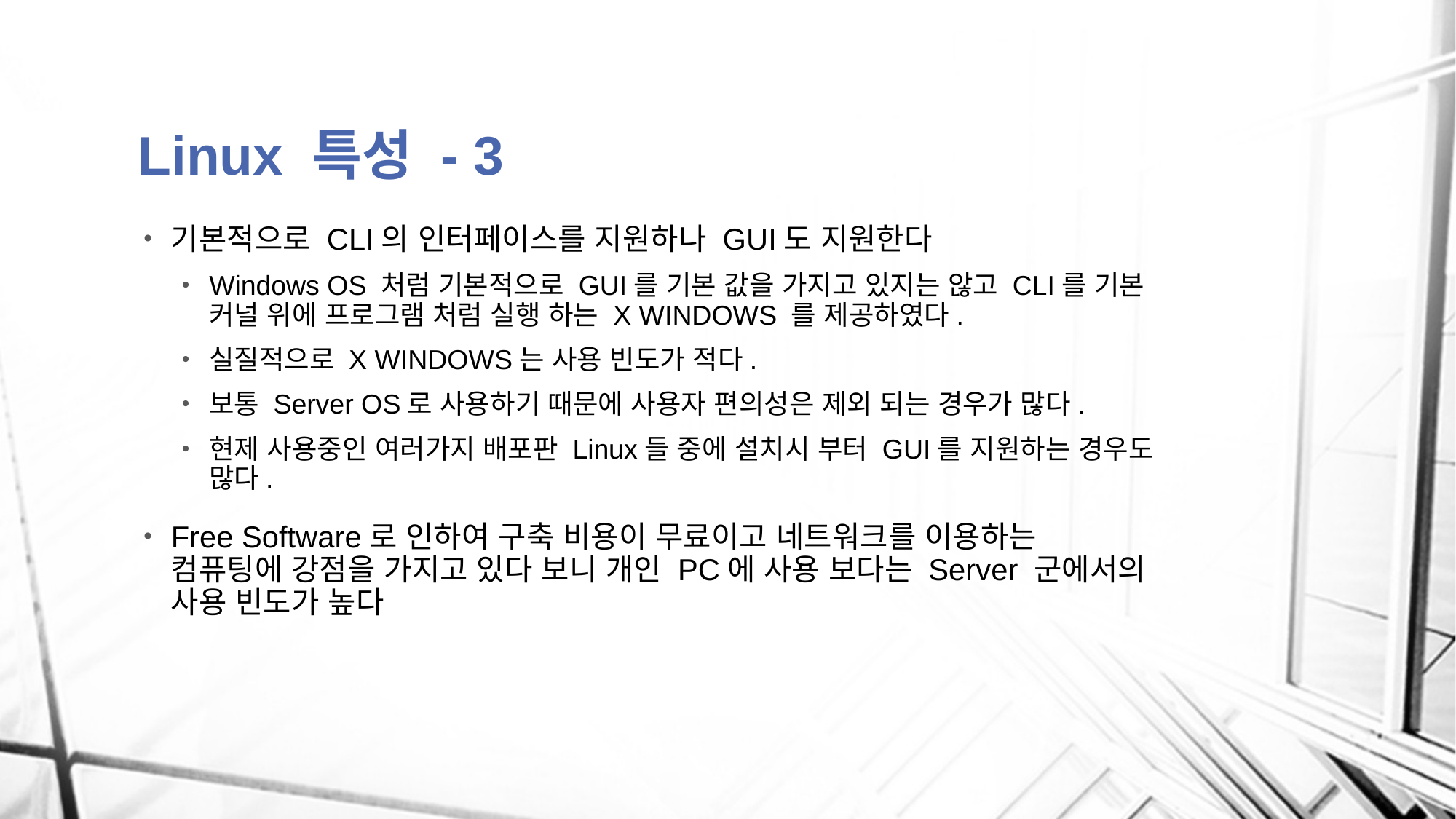

# Linux 특성 - 3
기본적으로 CLI의 인터페이스를 지원하나 GUI도 지원한다
Windows OS 처럼 기본적으로 GUI를 기본 값을 가지고 있지는 않고 CLI를 기본 커널 위에 프로그램 처럼 실행 하는 X WINDOWS 를 제공하였다.
실질적으로 X WINDOWS는 사용 빈도가 적다.
보통 Server OS로 사용하기 때문에 사용자 편의성은 제외 되는 경우가 많다.
현제 사용중인 여러가지 배포판 Linux들 중에 설치시 부터 GUI를 지원하는 경우도 많다.
Free Software로 인하여 구축 비용이 무료이고 네트워크를 이용하는 컴퓨팅에 강점을 가지고 있다 보니 개인 PC에 사용 보다는 Server 군에서의 사용 빈도가 높다